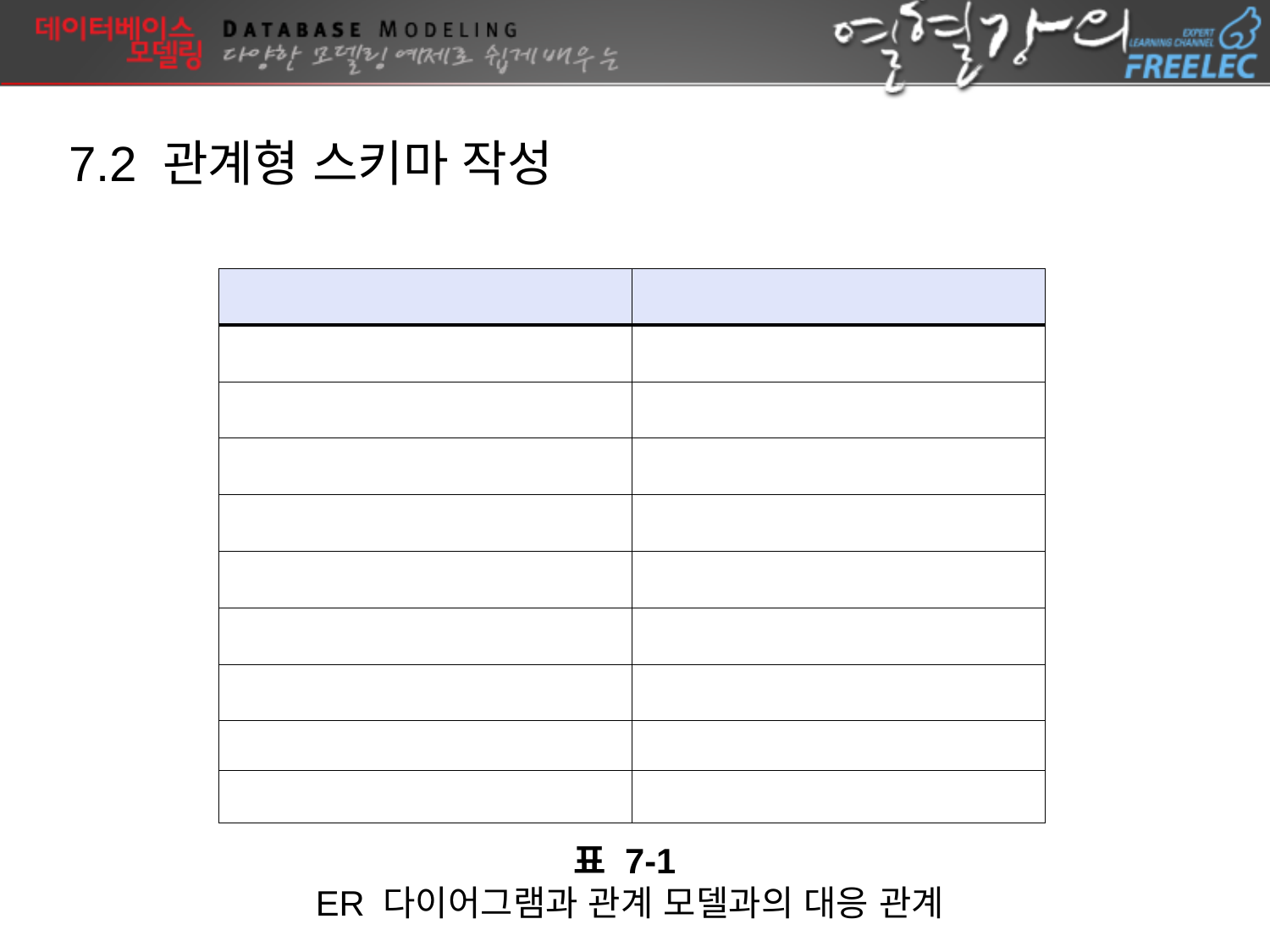

7.2 관계형 스키마 작성
| ER 모델 | 관계 모델 |
| --- | --- |
| 엔티티 타입 | 릴레이션 |
| 1:1 또는 1:N 관계 타입 | 외래키(또는 관계 릴레이션) |
| M:N 관계 타입 | 릴레이션과 두 외래키 |
| N차 관계 타입 | l 관계 릴레이션과 N개의 외래키 |
| 단순 애트리뷰트 | 애트리뷰트 |
| 복합 애트리뷰트 | 단순 애트리뷰트들의 집합 |
| 다치 애트리뷰트 | 릴레이션과 외래키 |
| 값의 집합 | 도메인 |
| 키 애트리뷰트 | 기본키 |
표 7-1
 ER 다이어그램과 관계 모델과의 대응 관계